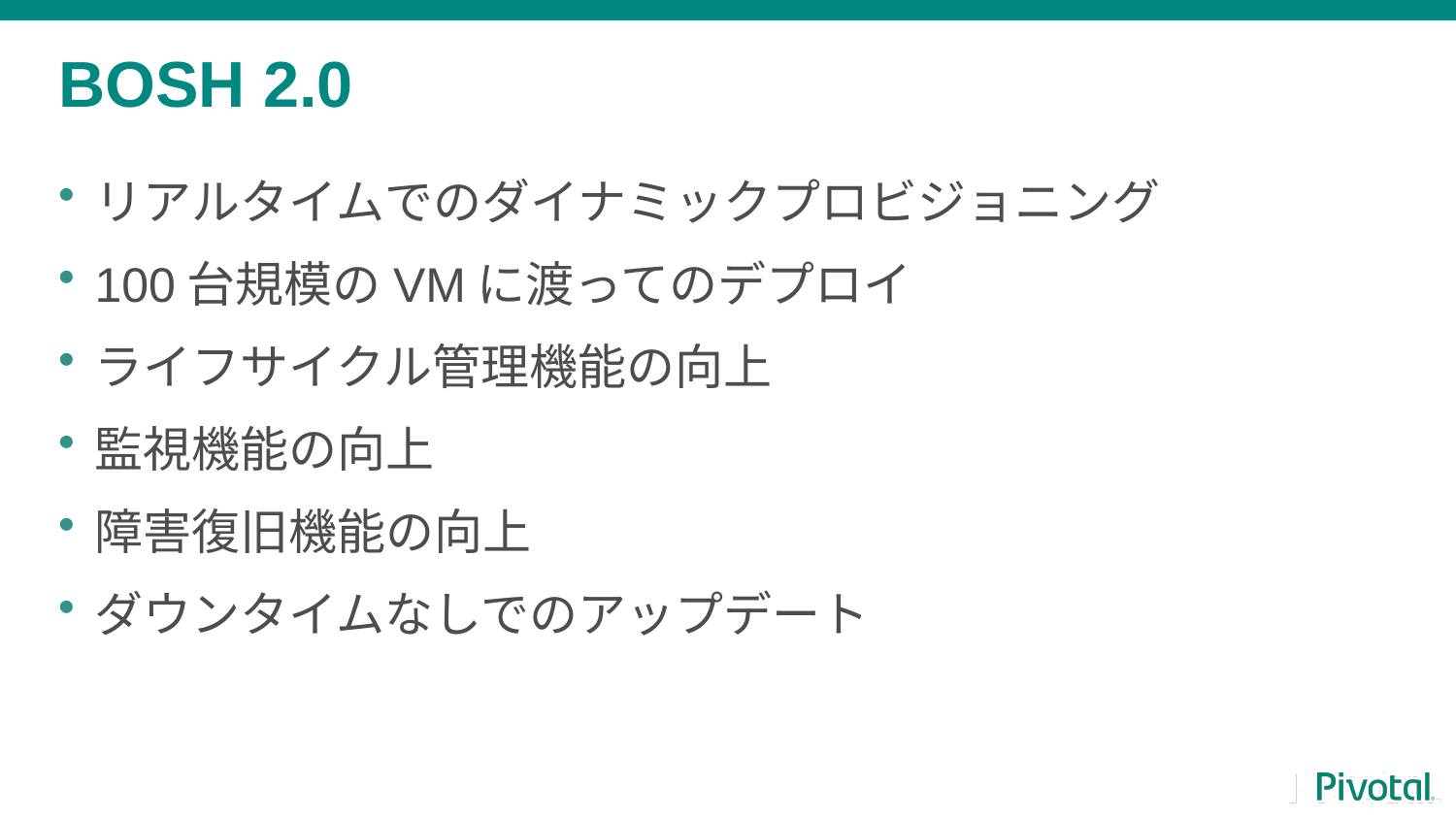

# BOSH 2.0
リアルタイムでのダイナミックプロビジョニング
100台規模のVMに渡ってのデプロイ
ライフサイクル管理機能の向上
監視機能の向上
障害復旧機能の向上
ダウンタイムなしでのアップデート